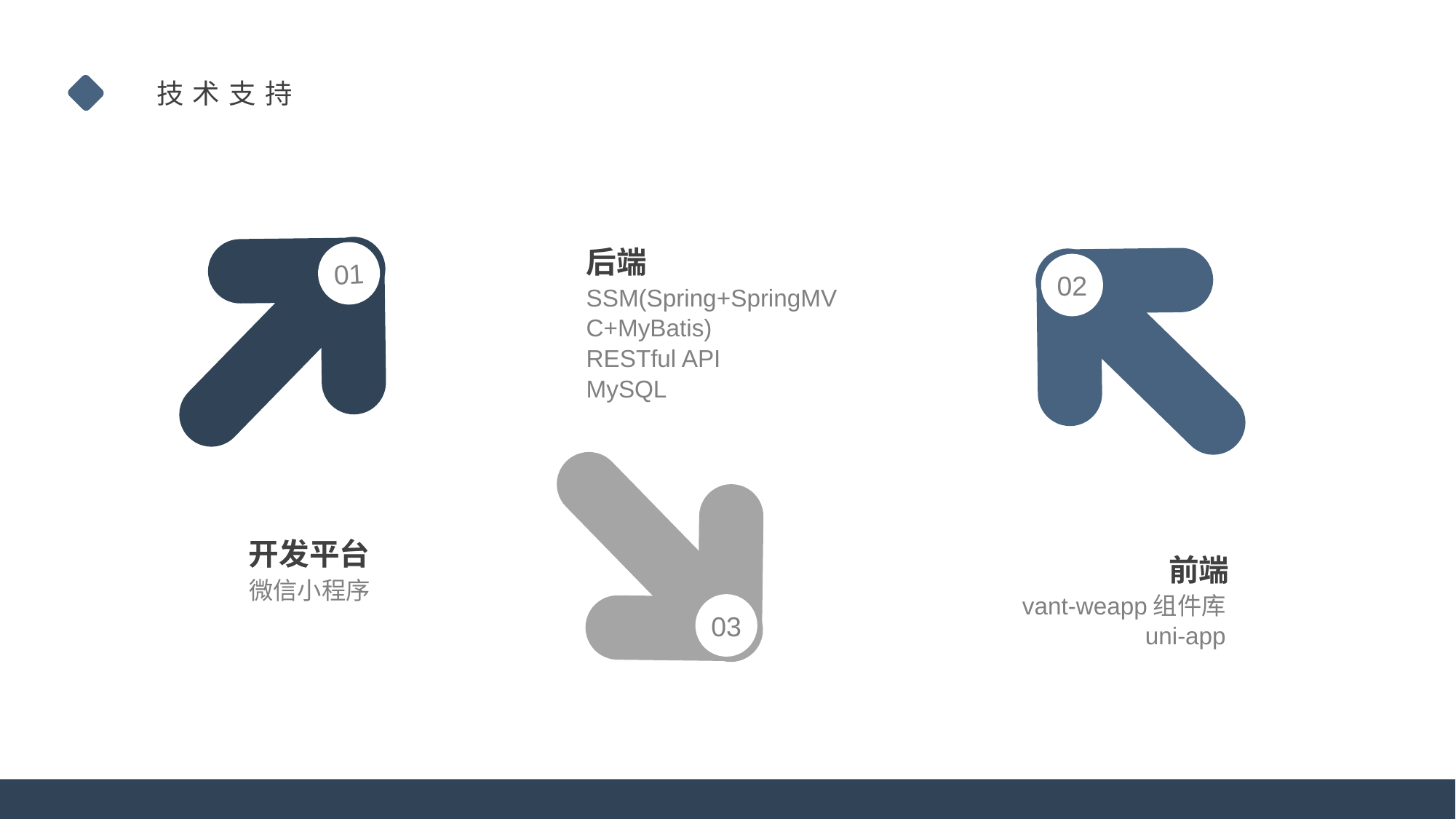

技术支持

02

后端

01

SSM(Spring+SpringMVC+MyBatis)
RESTful API
MySQL

03

开发平台
前端
微信小程序
vant-weapp组件库
uni-app